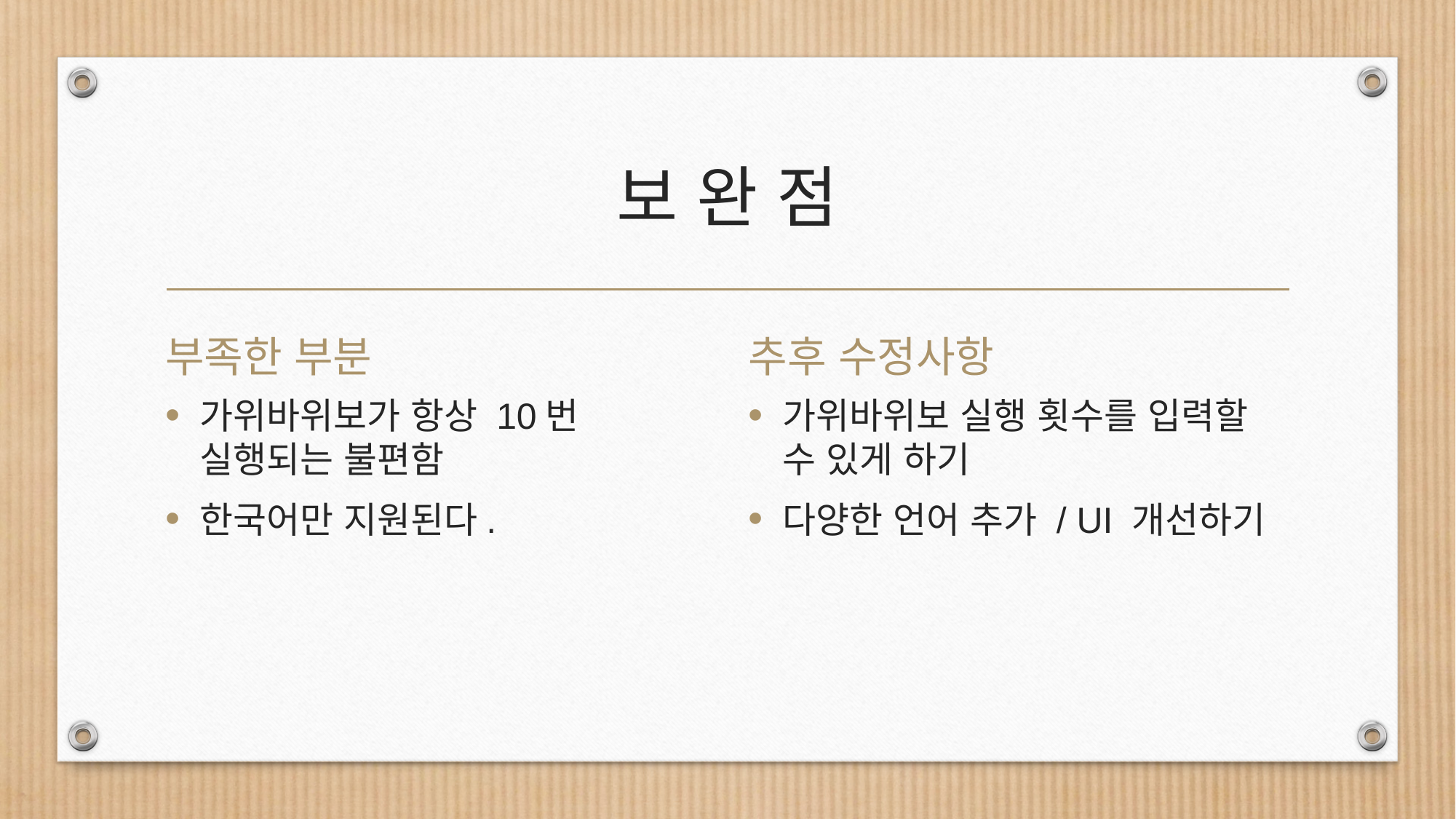

# 보 완 점
부족한 부분
추후 수정사항
가위바위보가 항상 10번          실행되는 불편함
한국어만 지원된다.

가위바위보 실행 횟수를 입력할 수 있게 하기
다양한 언어 추가 / UI 개선하기